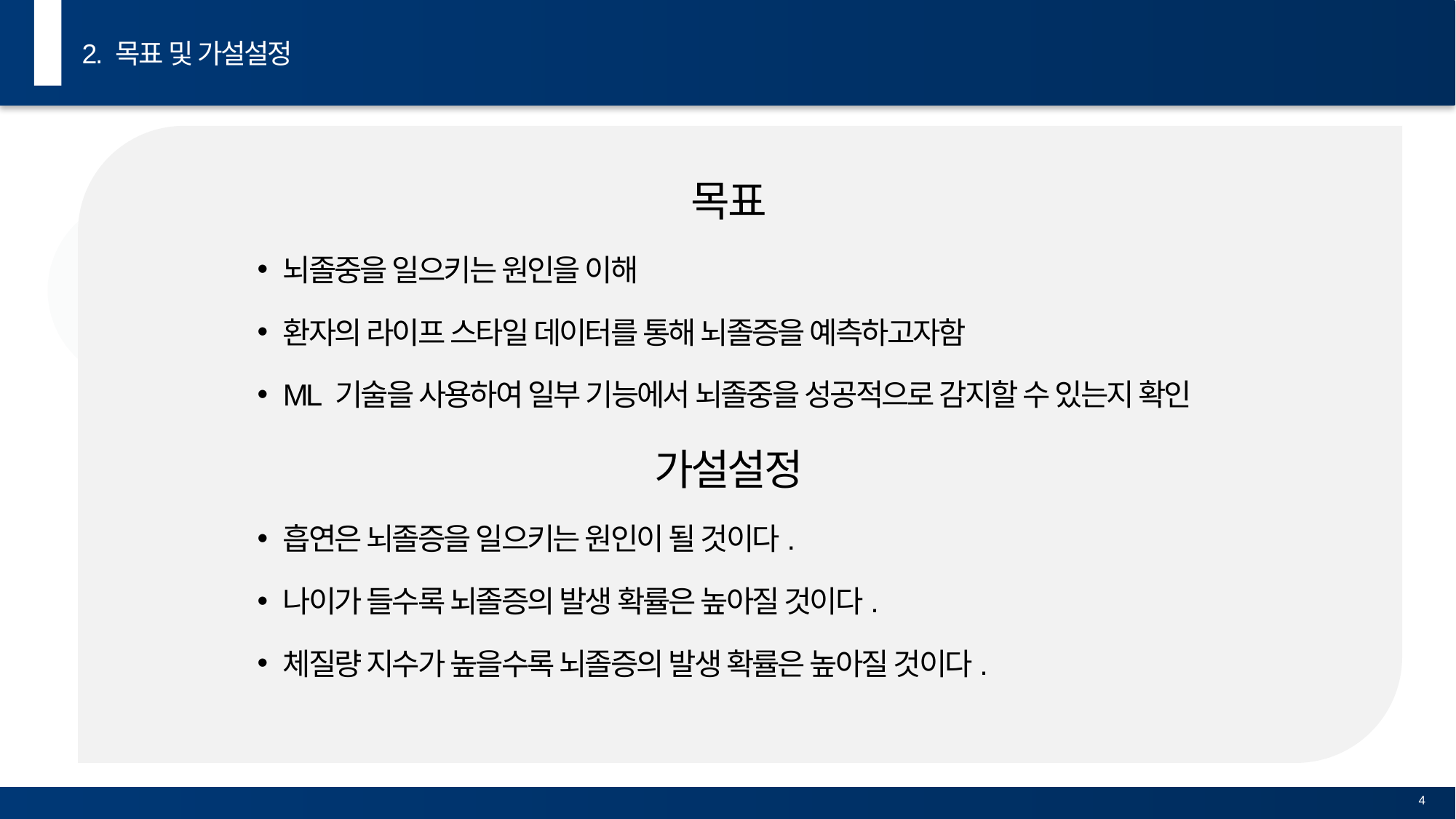

2. 목표 및 가설설정

목표
뇌졸중을 일으키는 원인을 이해
환자의 라이프 스타일 데이터를 통해 뇌졸증을 예측하고자함
ML 기술을 사용하여 일부 기능에서 뇌졸중을 성공적으로 감지할 수 있는지 확인
가설설정
흡연은 뇌졸증을 일으키는 원인이 될 것이다.
나이가 들수록 뇌졸증의 발생 확률은 높아질 것이다.
체질량 지수가 높을수록 뇌졸증의 발생 확률은 높아질 것이다.